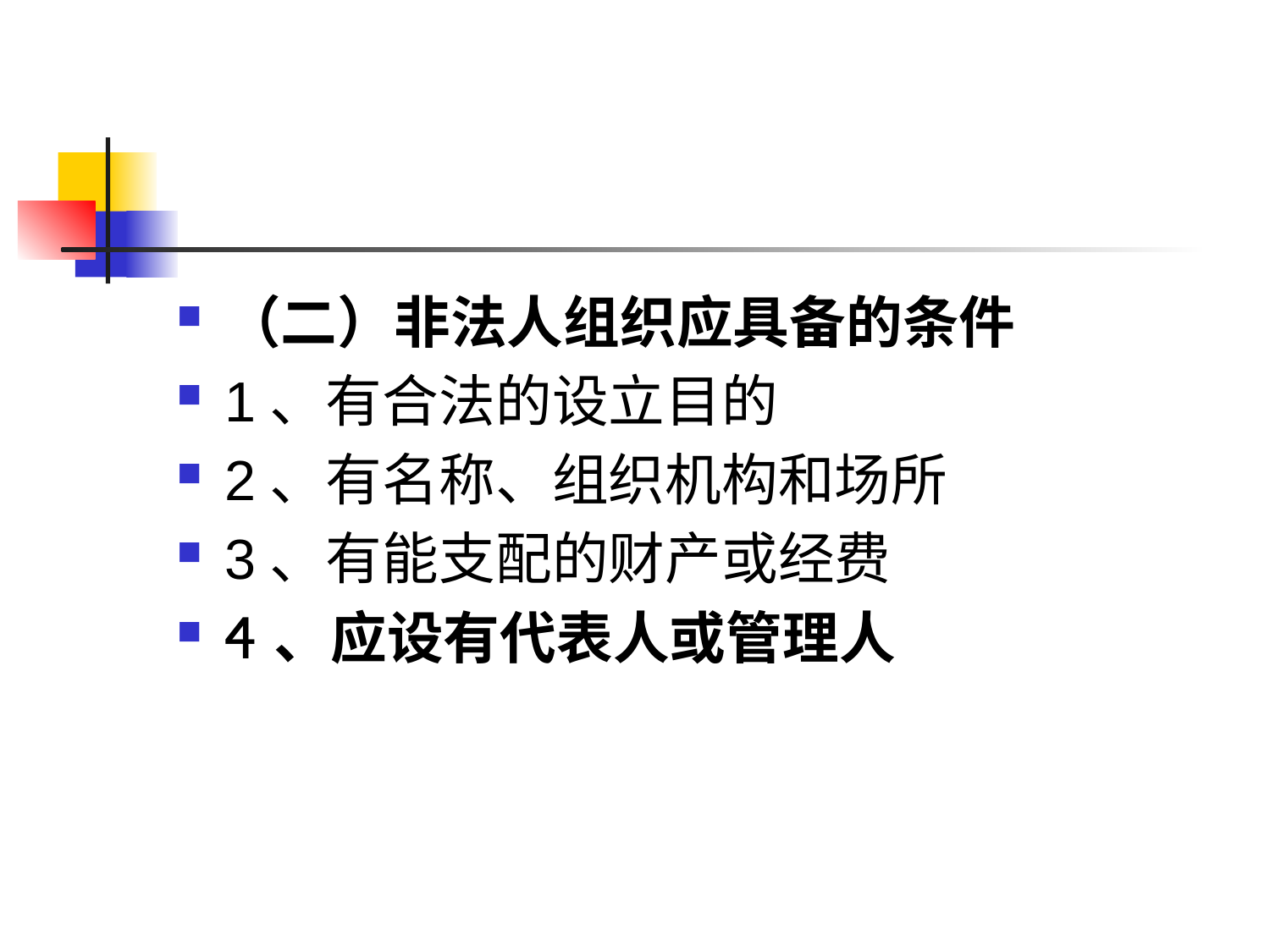

#
（二）非法人组织应具备的条件
1、有合法的设立目的
2、有名称、组织机构和场所
3、有能支配的财产或经费
4、应设有代表人或管理人